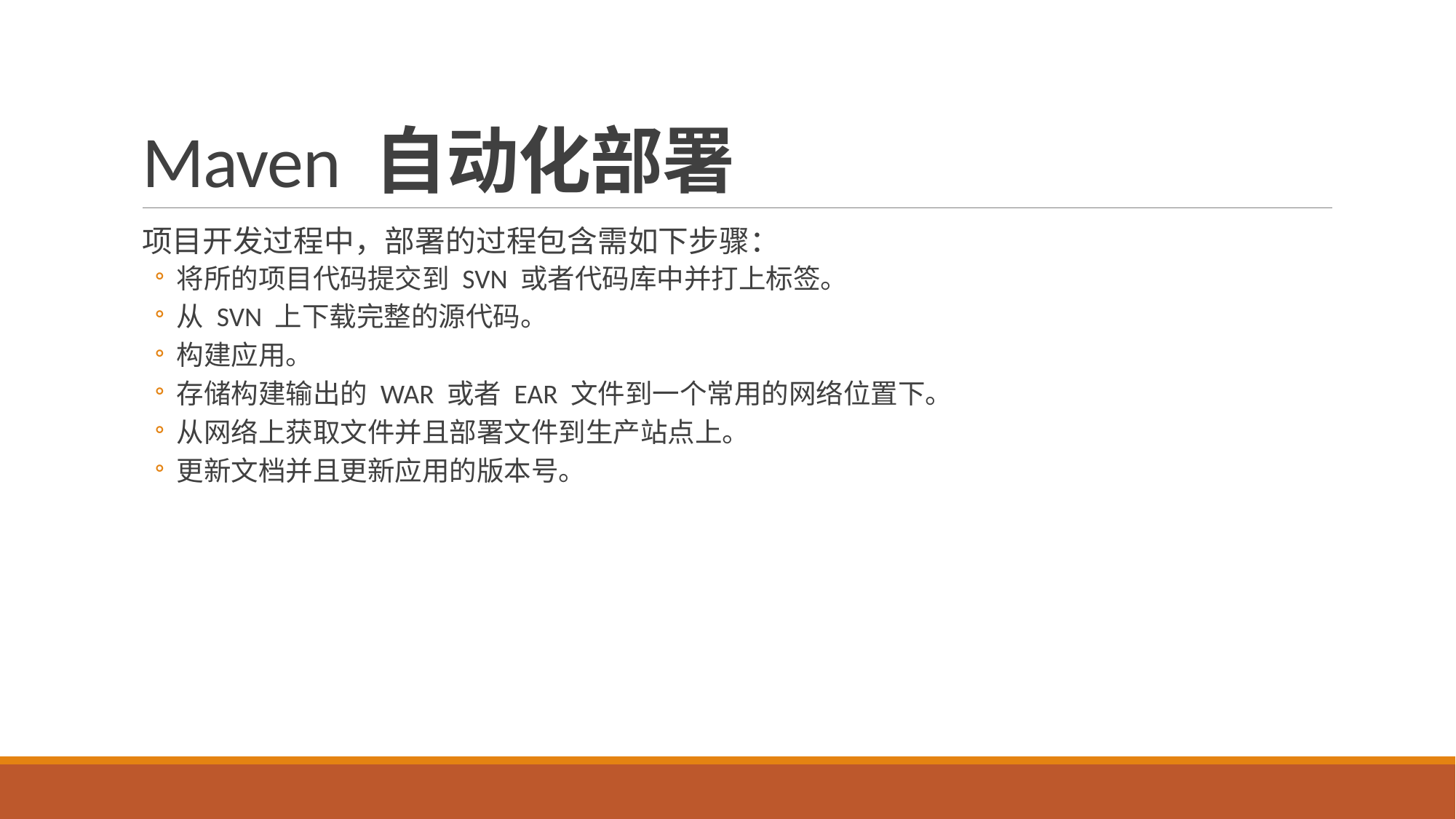

# Maven 自动化部署
项目开发过程中，部署的过程包含需如下步骤：
将所的项目代码提交到 SVN 或者代码库中并打上标签。
从 SVN 上下载完整的源代码。
构建应用。
存储构建输出的 WAR 或者 EAR 文件到一个常用的网络位置下。
从网络上获取文件并且部署文件到生产站点上。
更新文档并且更新应用的版本号。